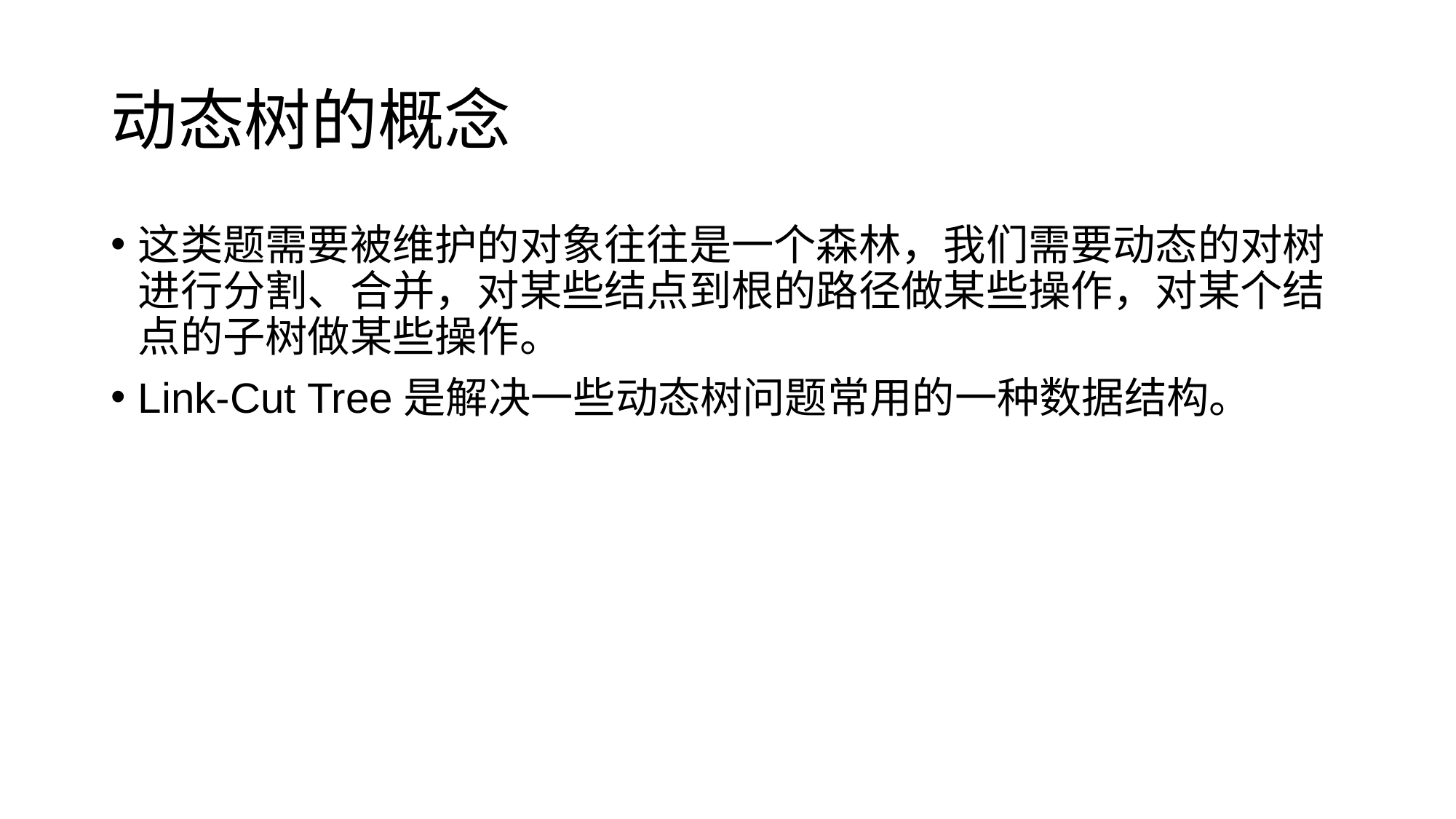

# 动态树的概念
这类题需要被维护的对象往往是一个森林，我们需要动态的对树进行分割、合并，对某些结点到根的路径做某些操作，对某个结点的子树做某些操作。
Link-Cut Tree是解决一些动态树问题常用的一种数据结构。